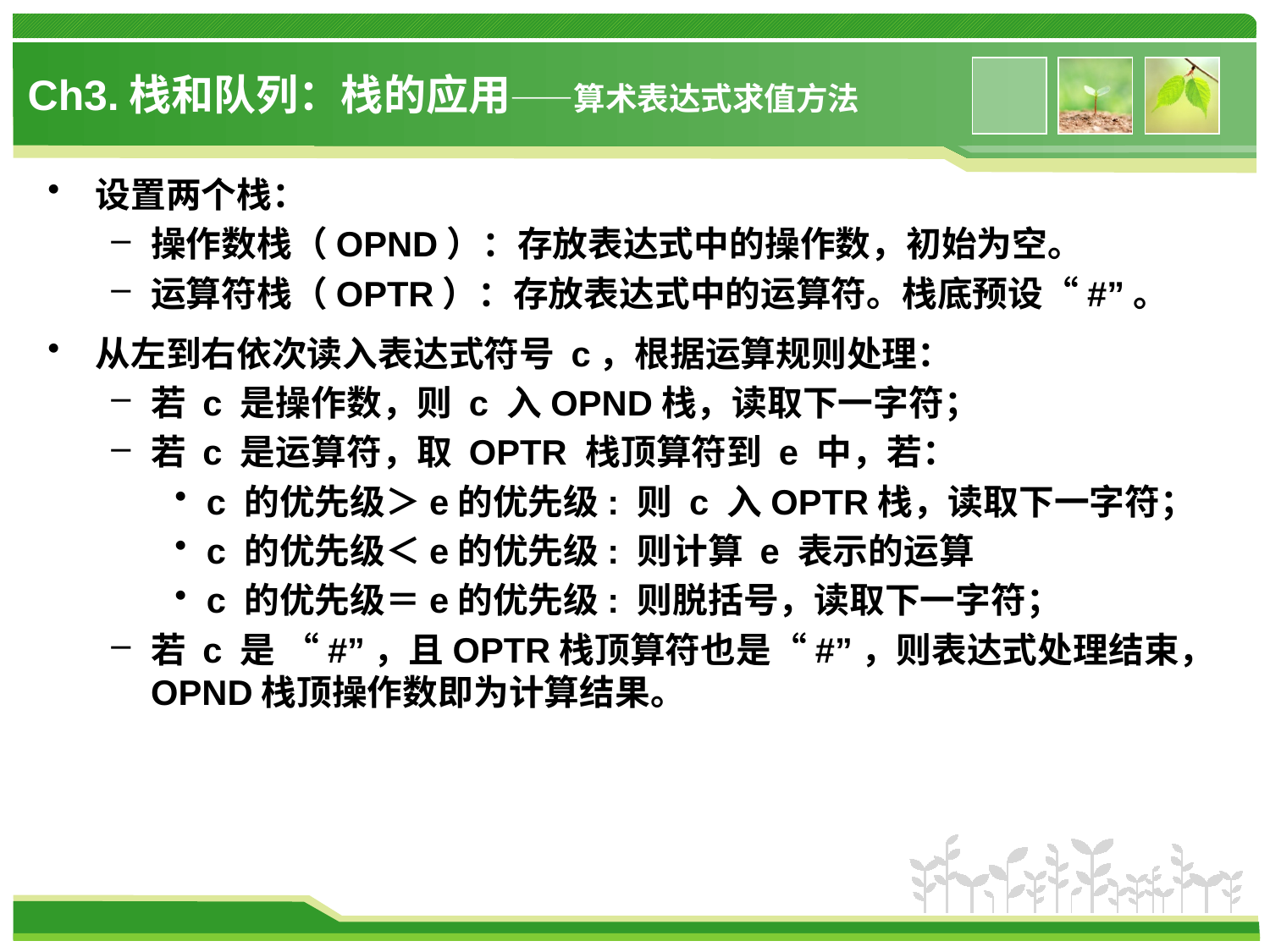

# Ch3.栈和队列：栈的应用——算术表达式求值方法
设置两个栈：
操作数栈（OPND）：存放表达式中的操作数，初始为空。
运算符栈（OPTR）：存放表达式中的运算符。栈底预设“#”。
从左到右依次读入表达式符号 c，根据运算规则处理：
若 c 是操作数，则 c 入OPND栈，读取下一字符；
若 c 是运算符，取 OPTR 栈顶算符到 e 中，若：
c 的优先级＞e的优先级: 则 c 入OPTR栈，读取下一字符；
c 的优先级＜e的优先级: 则计算 e 表示的运算
c 的优先级＝e的优先级: 则脱括号，读取下一字符；
若 c 是 “#”，且OPTR栈顶算符也是“#”，则表达式处理结束，OPND栈顶操作数即为计算结果。
35